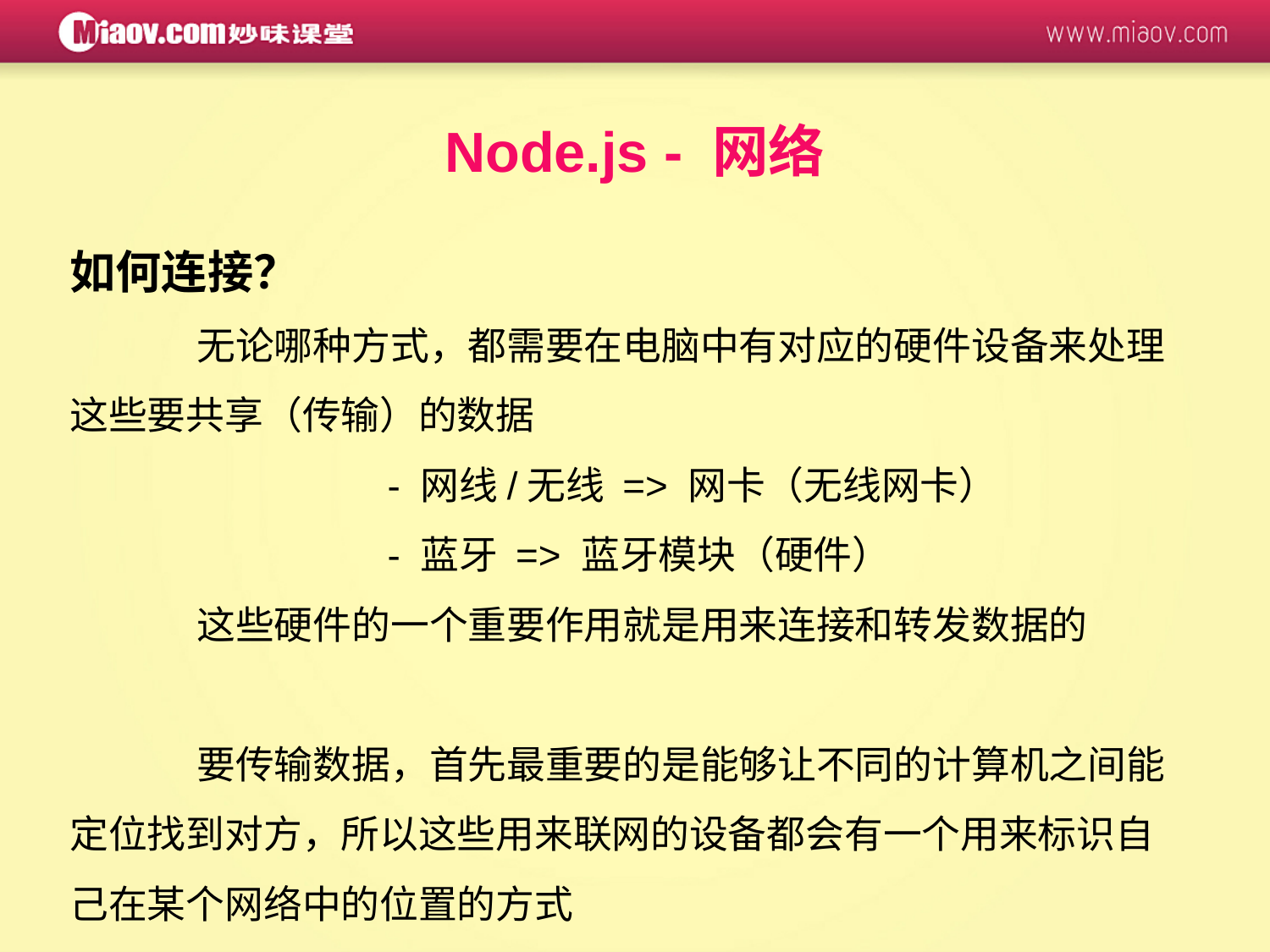

Node.js - 网络
如何连接？
	无论哪种方式，都需要在电脑中有对应的硬件设备来处理这些要共享（传输）的数据
		- 网线/无线 => 网卡（无线网卡）
		- 蓝牙 => 蓝牙模块（硬件）
	这些硬件的一个重要作用就是用来连接和转发数据的

	要传输数据，首先最重要的是能够让不同的计算机之间能定位找到对方，所以这些用来联网的设备都会有一个用来标识自己在某个网络中的位置的方式